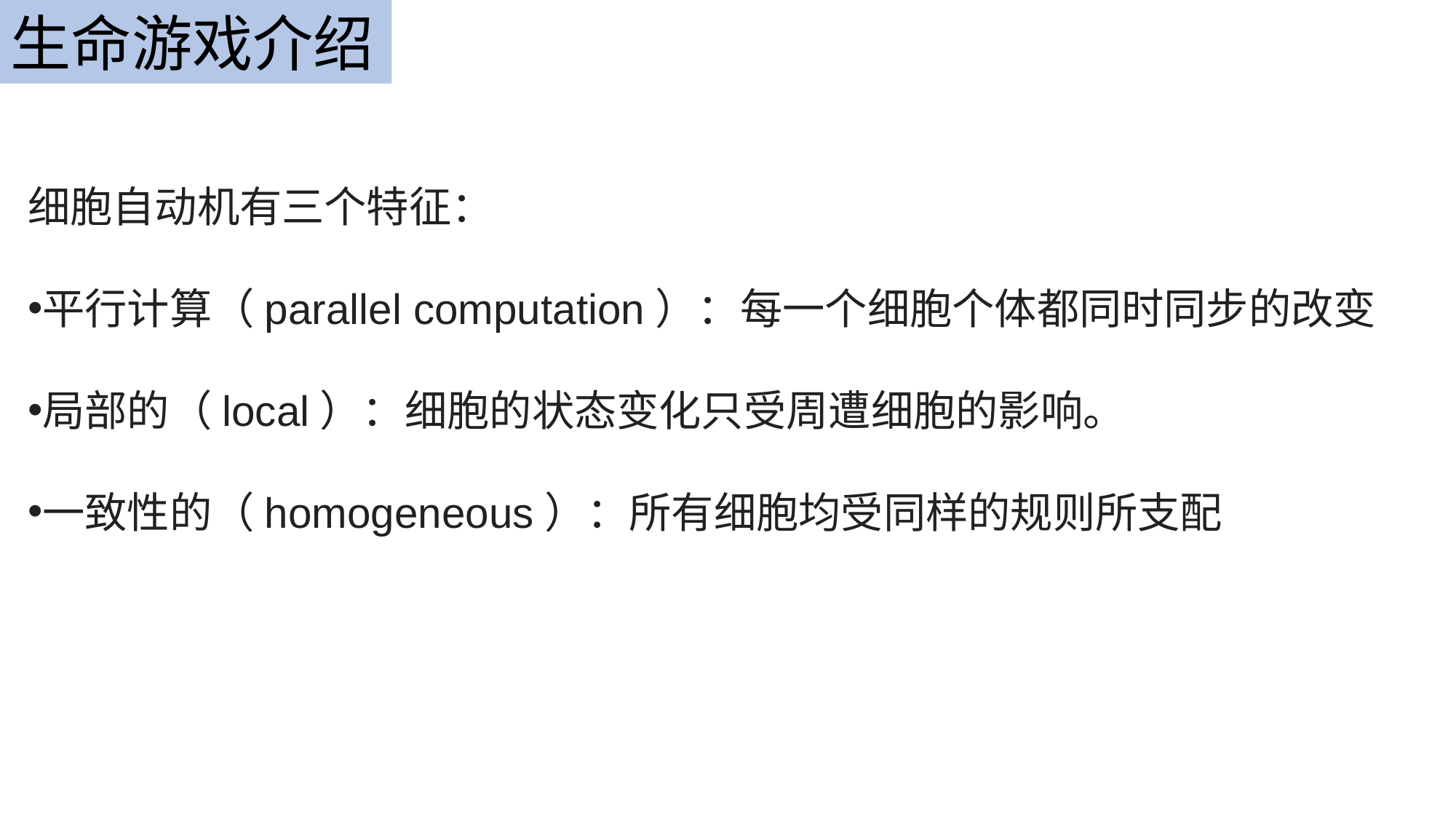

生命游戏介绍
细胞自动机有三个特征：

平行计算（parallel computation）：每一个细胞个体都同时同步的改变

局部的（local）：细胞的状态变化只受周遭细胞的影响。

一致性的（homogeneous）：所有细胞均受同样的规则所支配